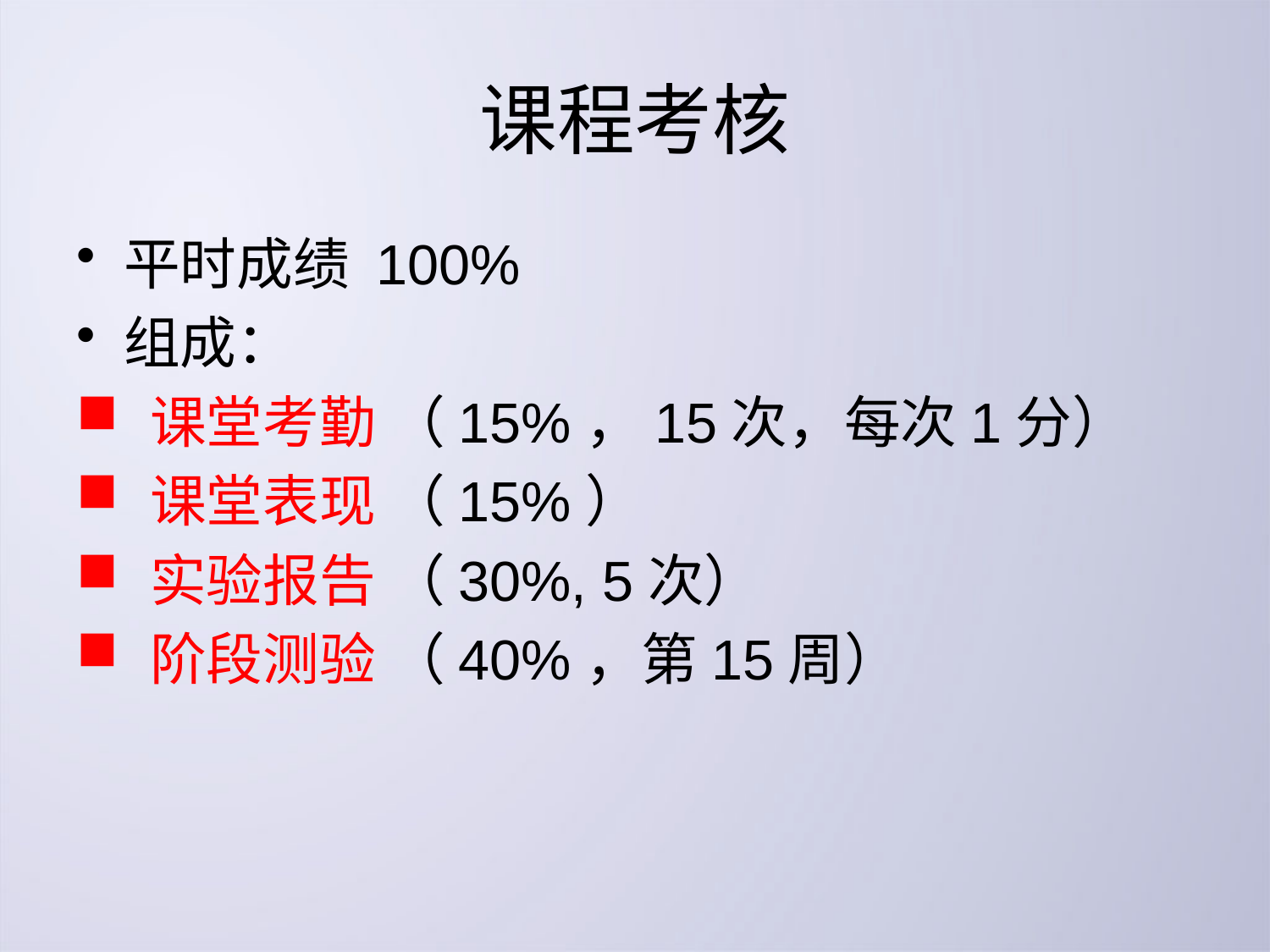

# 课程考核
平时成绩 100%
组成：
 课堂考勤 （15%，15次，每次1分）
 课堂表现 （15%）
 实验报告 （30%, 5次）
 阶段测验 （40%，第15周）